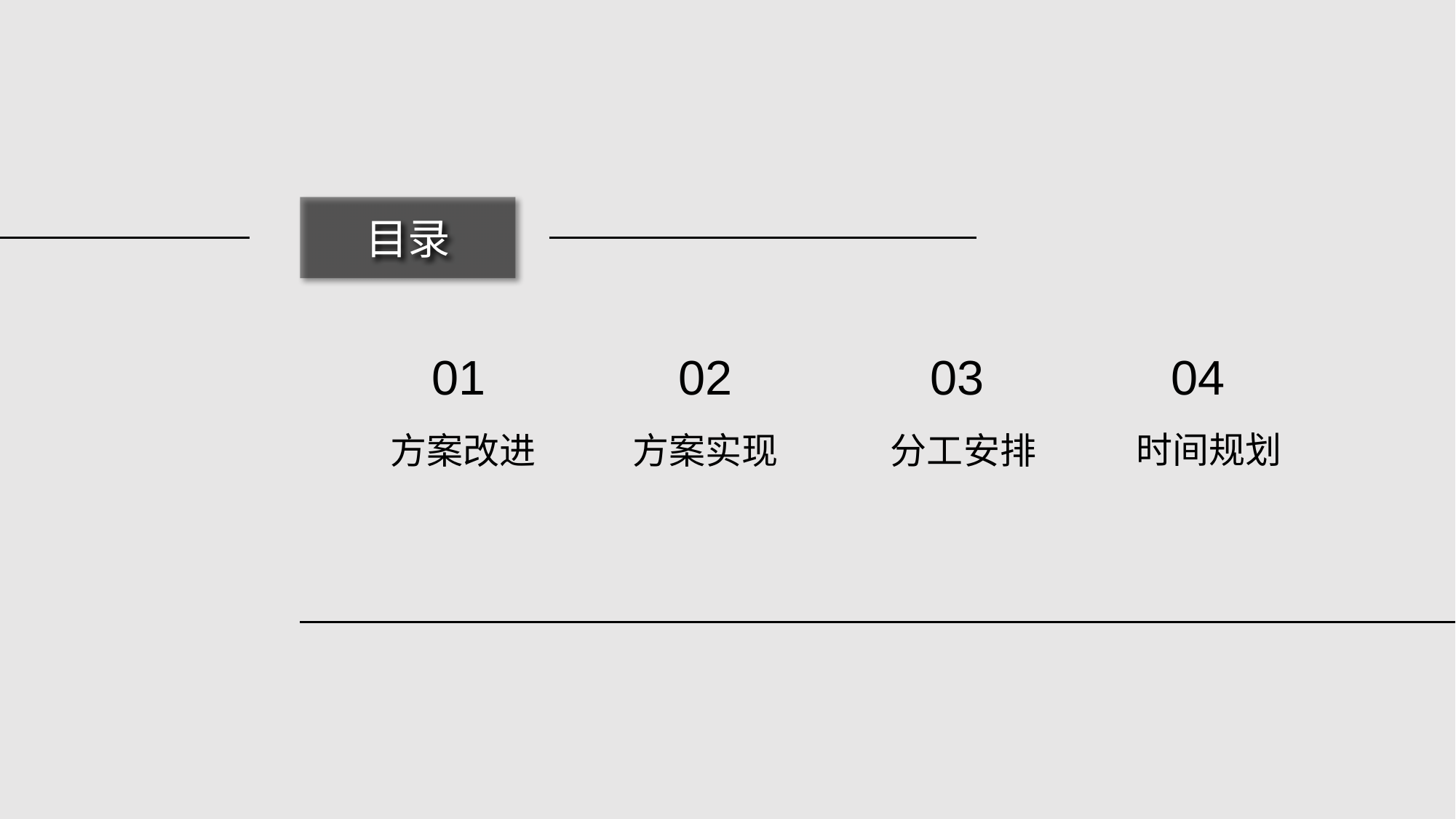

目录
01
方案改进
02
方案实现
03
分工安排
04
时间规划